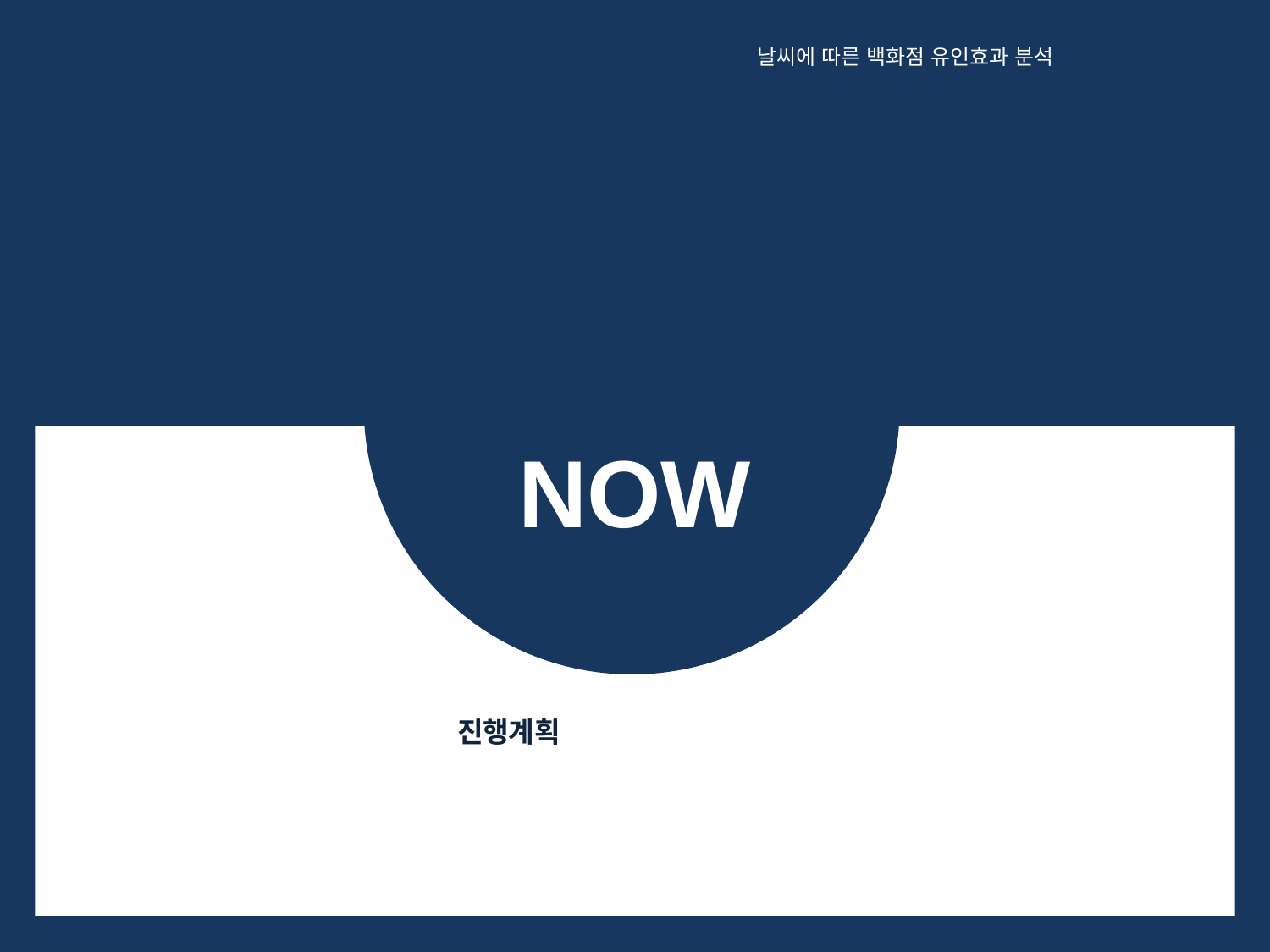

날씨에 따른 백화점 유인효과 분석

NOW
진행계획